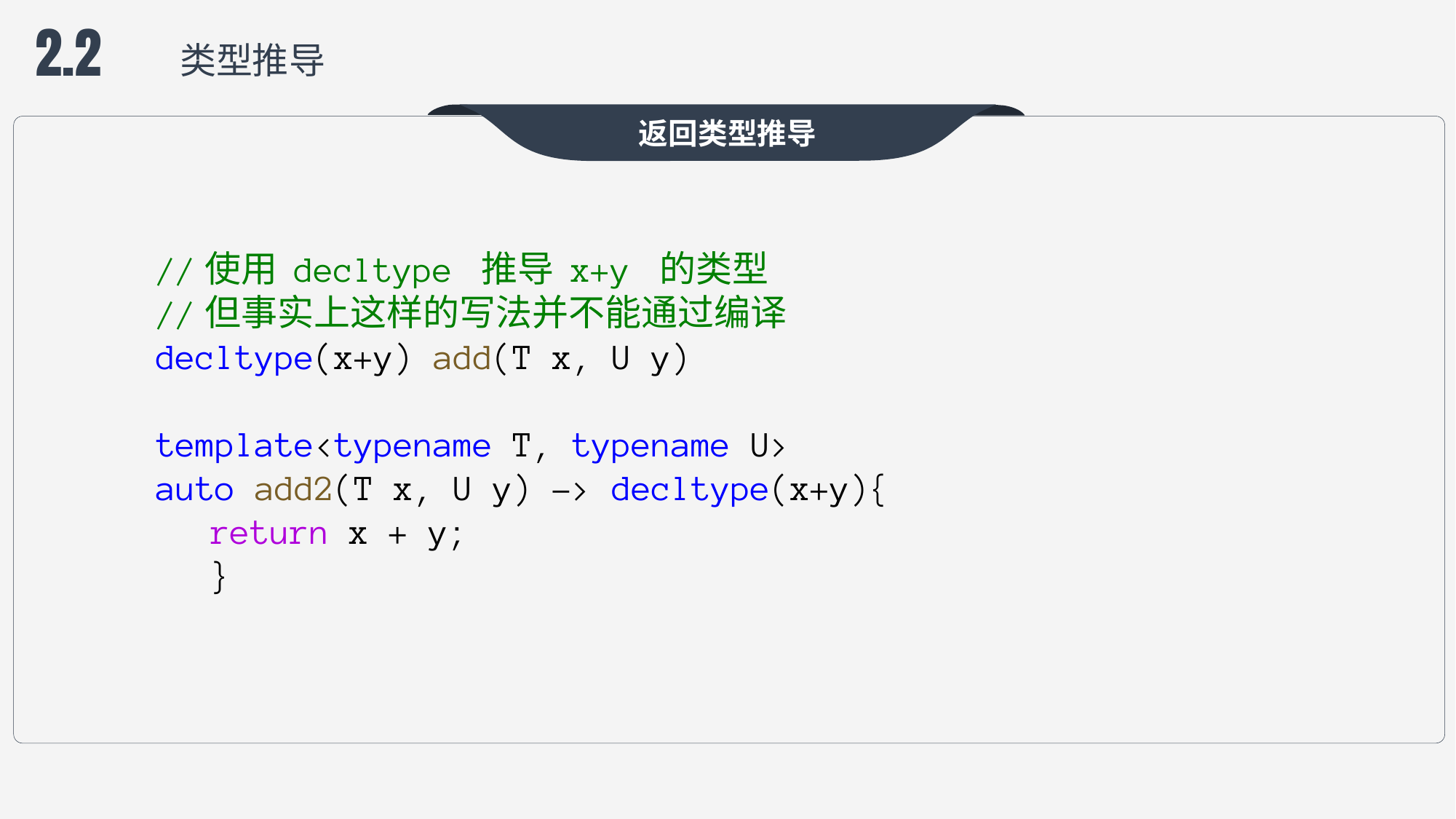

2.2
类型推导

返回类型推导

//使用 decltype 推导 x+y 的类型
//但事实上这样的写法并不能通过编译
decltype(x+y) add(T x, U y)
template<typename T, typename U>
auto add2(T x, U y) -> decltype(x+y){
return x + y;
}